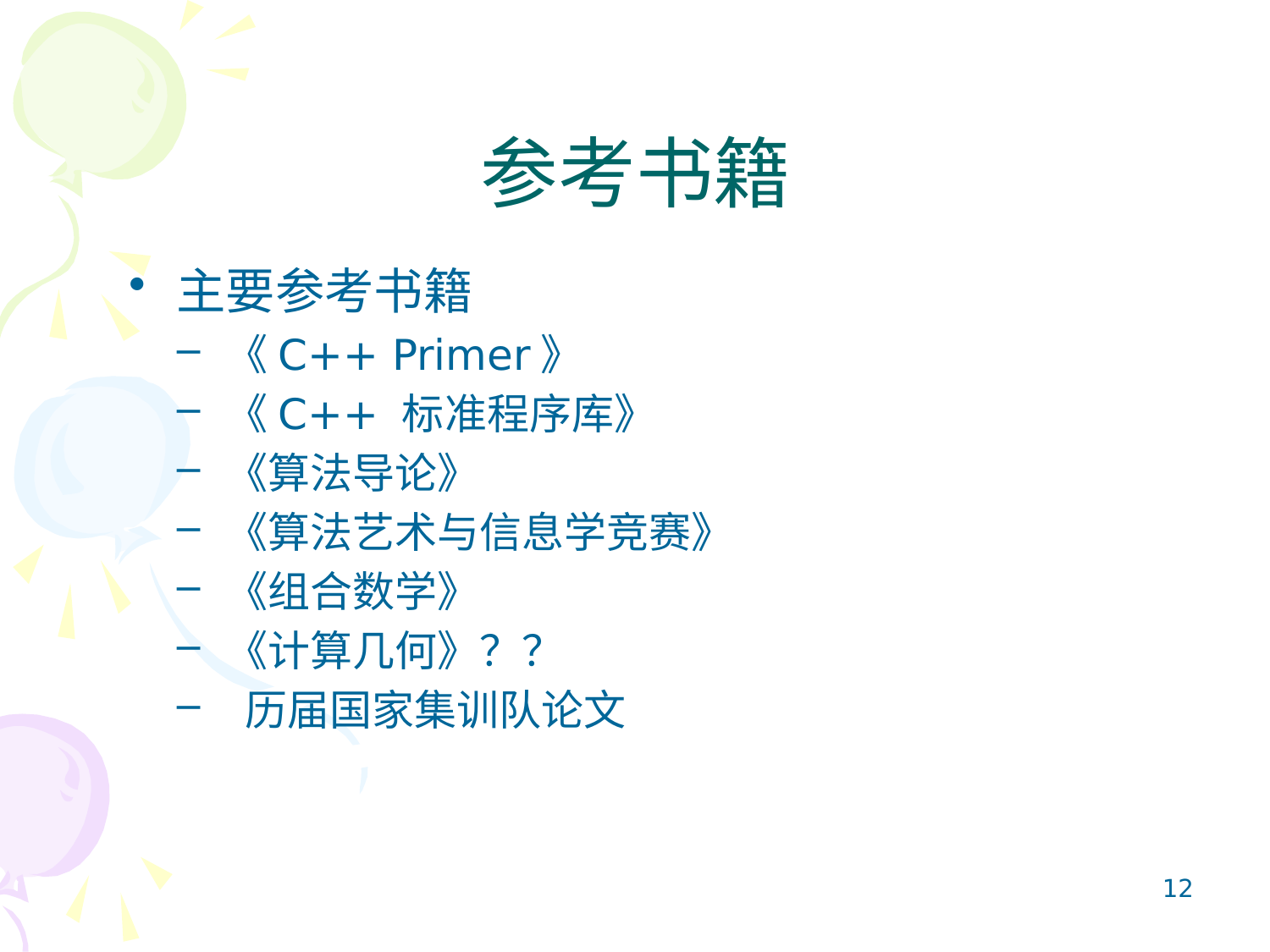

# 参考书籍
主要参考书籍
《C++ Primer》
《C++ 标准程序库》
《算法导论》
《算法艺术与信息学竞赛》
《组合数学》
《计算几何》？？
 历届国家集训队论文

12